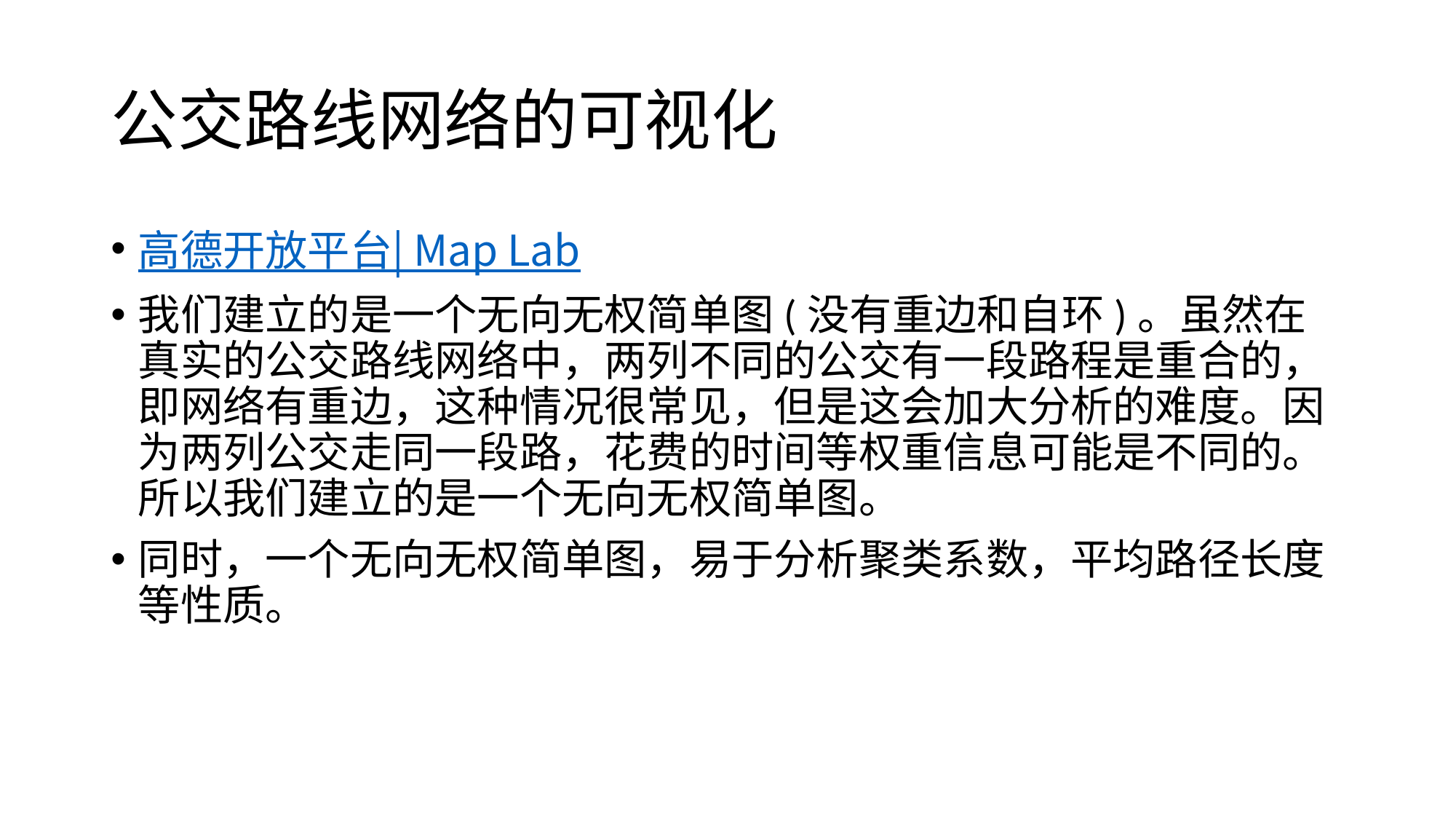

# 公交路线网络的可视化
高德开放平台| Map Lab
我们建立的是一个无向无权简单图(没有重边和自环)。虽然在真实的公交路线网络中，两列不同的公交有一段路程是重合的，即网络有重边，这种情况很常见，但是这会加大分析的难度。因为两列公交走同一段路，花费的时间等权重信息可能是不同的。所以我们建立的是一个无向无权简单图。
同时，一个无向无权简单图，易于分析聚类系数，平均路径长度等性质。